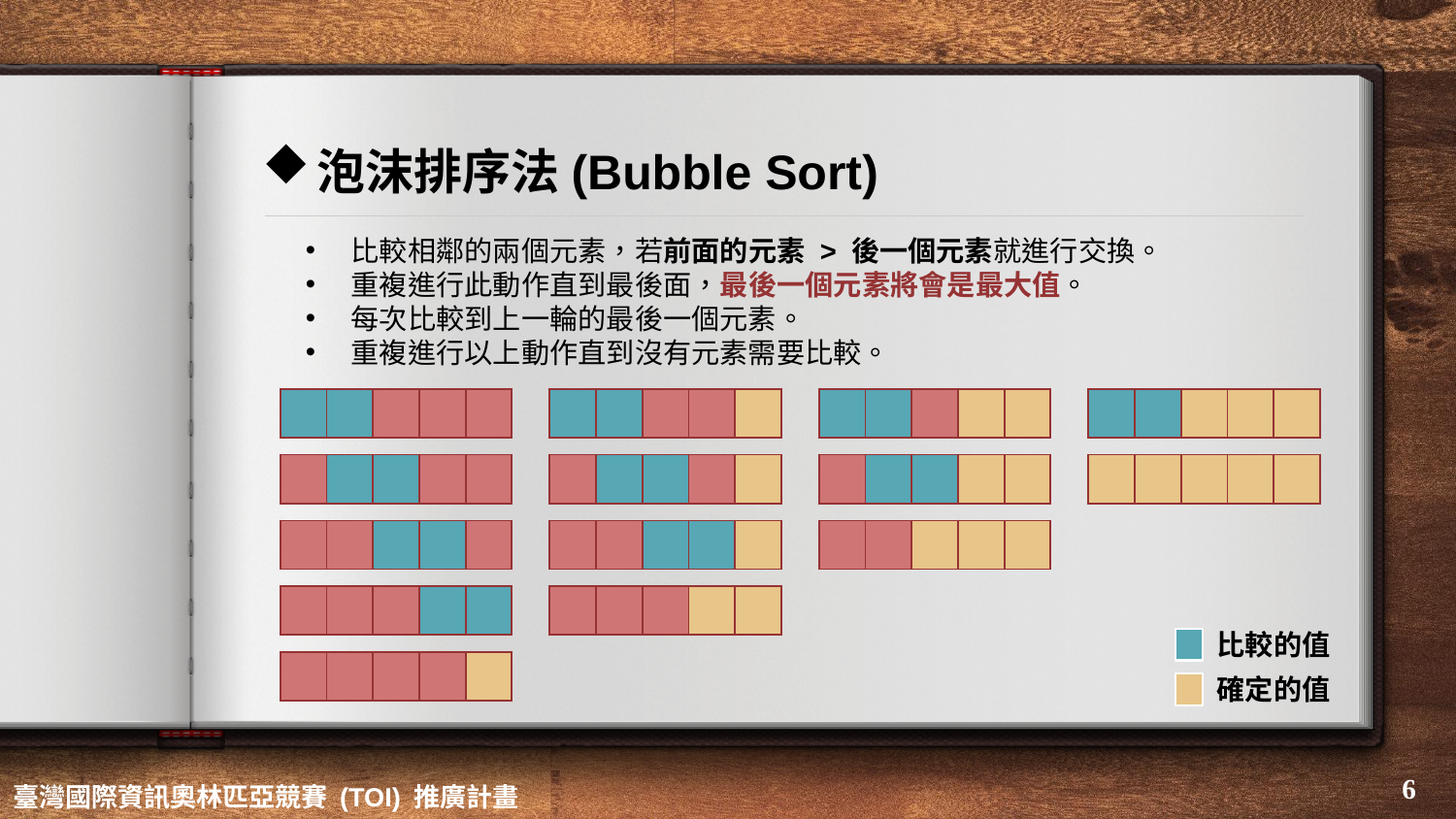

# 泡沫排序法(Bubble Sort)
比較相鄰的兩個元素，若前面的元素 > 後一個元素就進行交換。
重複進行此動作直到最後面，最後一個元素將會是最大值。
每次比較到上一輪的最後一個元素。
重複進行以上動作直到沒有元素需要比較。
|  |  |  |  |  |
| --- | --- | --- | --- | --- |
|  |  |  |  |  |
| --- | --- | --- | --- | --- |
|  |  |  |  |  |
| --- | --- | --- | --- | --- |
|  |  |  |  |  |
| --- | --- | --- | --- | --- |
|  |  |  |  |  |
| --- | --- | --- | --- | --- |
|  |  |  |  |  |
| --- | --- | --- | --- | --- |
|  |  |  |  |  |
| --- | --- | --- | --- | --- |
|  |  |  |  |  |
| --- | --- | --- | --- | --- |
|  |  |  |  |  |
| --- | --- | --- | --- | --- |
|  |  |  |  |  |
| --- | --- | --- | --- | --- |
|  |  |  |  |  |
| --- | --- | --- | --- | --- |
|  |  |  |  |  |
| --- | --- | --- | --- | --- |
|  |  |  |  |  |
| --- | --- | --- | --- | --- |
比較的值

|  |  |  |  |  |
| --- | --- | --- | --- | --- |
確定的值

6